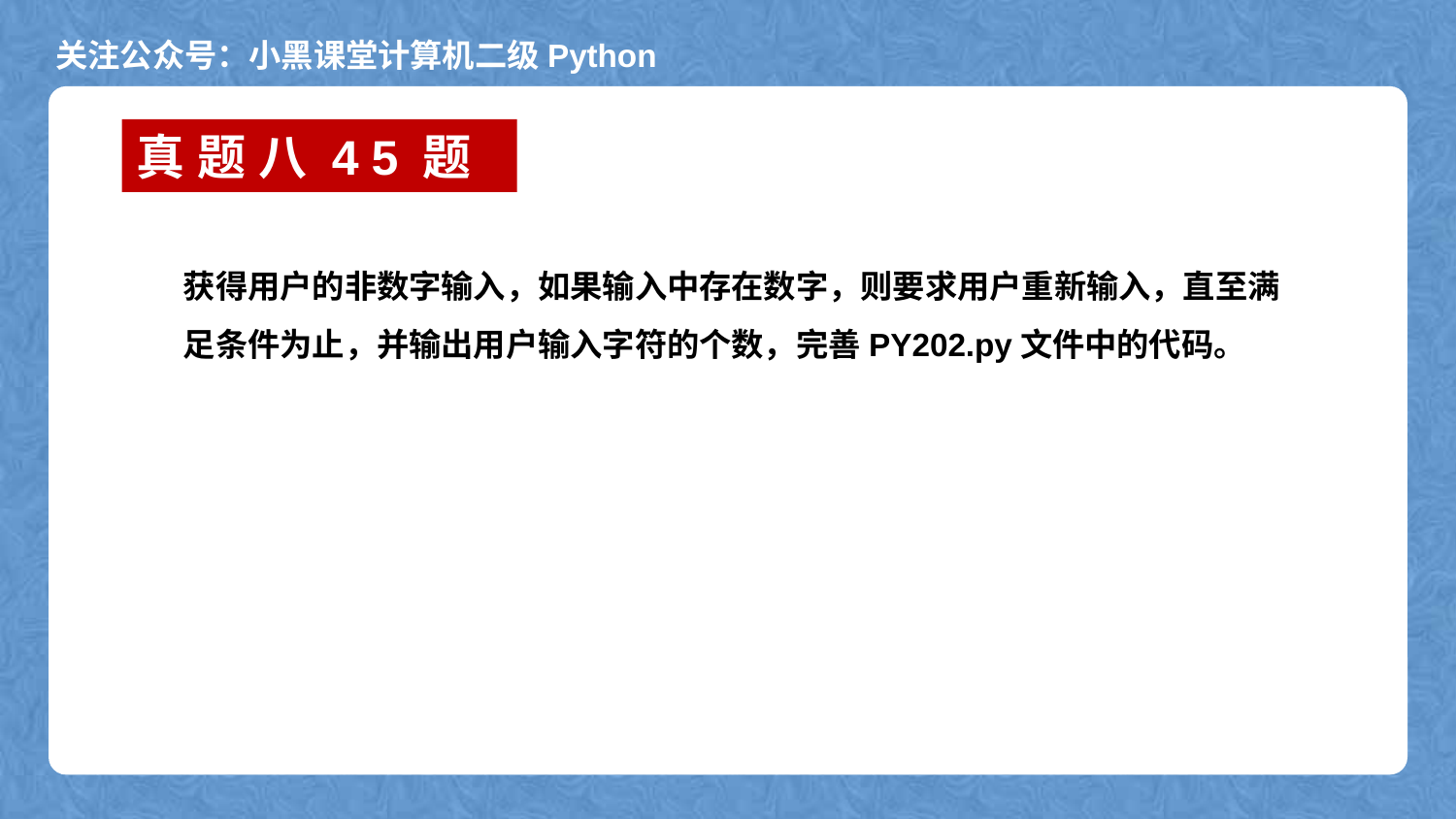

真题八45题
获得用户的非数字输入，如果输入中存在数字，则要求用户重新输入，直至满足条件为止，并输出用户输入字符的个数，完善PY202.py文件中的代码。